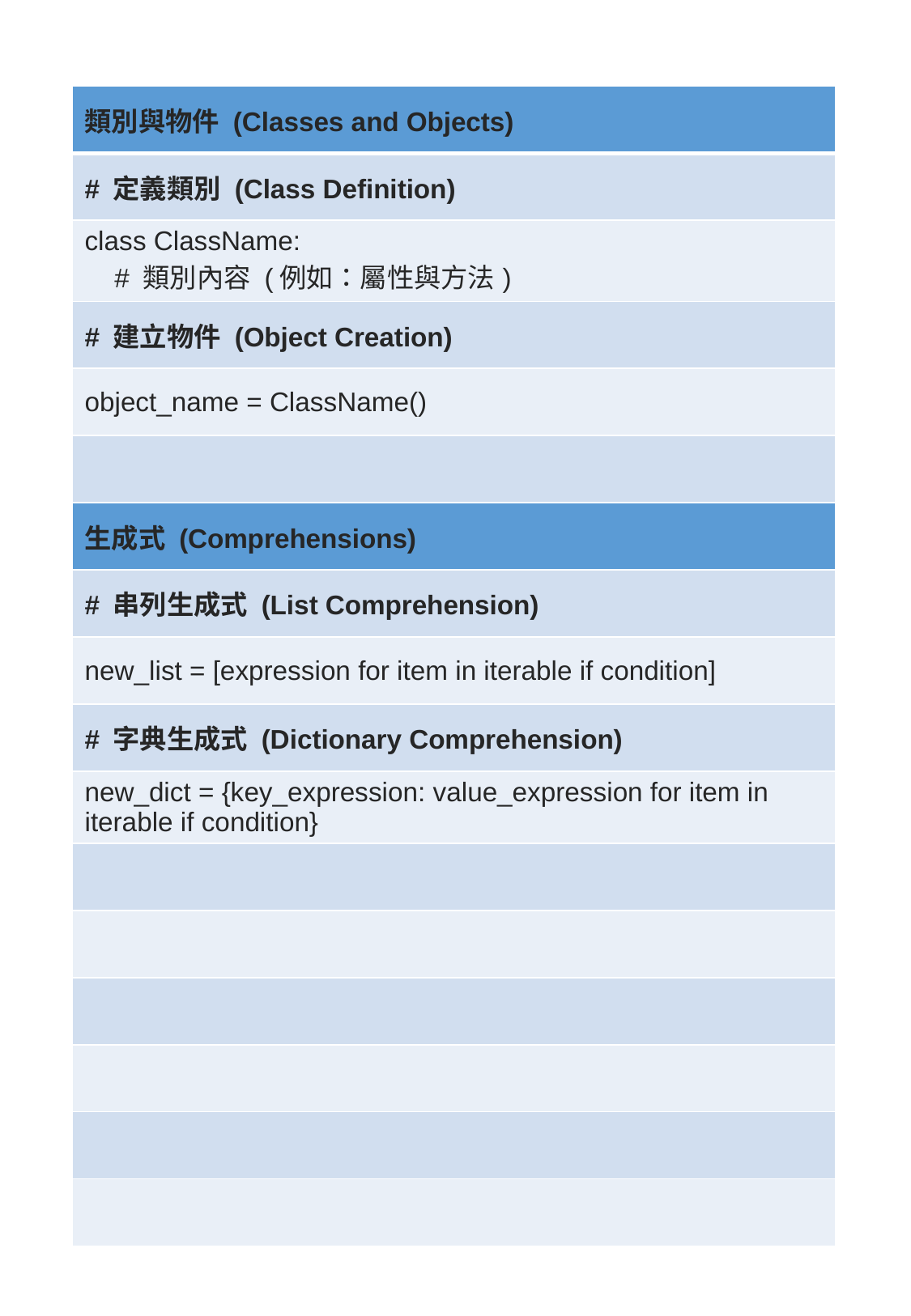

| 類別與物件 (Classes and Objects) |
| --- |
| # 定義類別 (Class Definition) |
| class ClassName: # 類別內容 (例如：屬性與方法) |
| # 建立物件 (Object Creation) |
| object\_name = ClassName() |
|  |
| 生成式 (Comprehensions) |
| # 串列生成式 (List Comprehension) |
| new\_list = [expression for item in iterable if condition] |
| # 字典生成式 (Dictionary Comprehension) |
| new\_dict = {key\_expression: value\_expression for item in iterable if condition} |
|  |
|  |
|  |
|  |
|  |
|  |